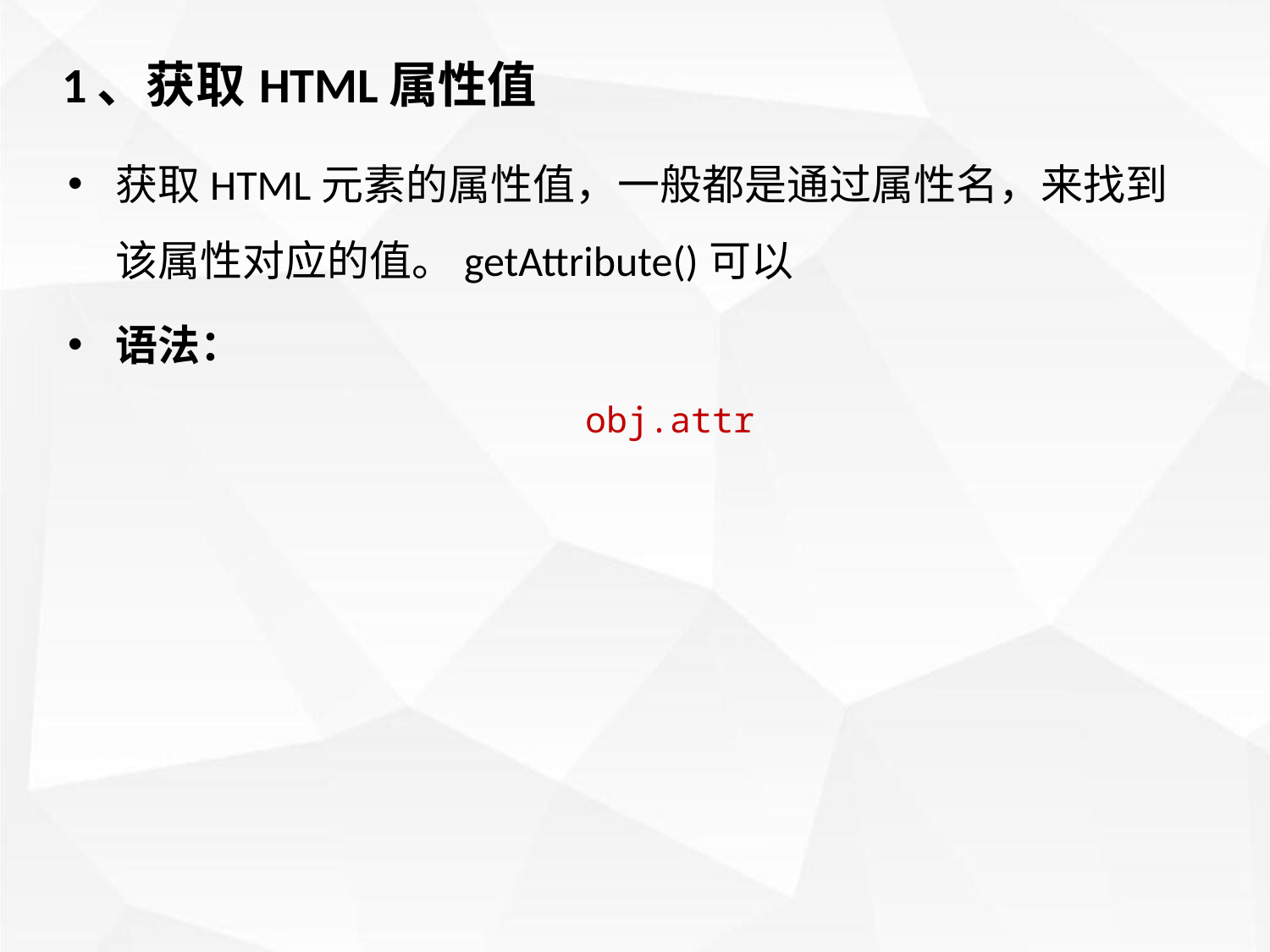

1、获取HTML属性值
获取HTML元素的属性值，一般都是通过属性名，来找到该属性对应的值。getAttribute()可以
语法：
obj.attr